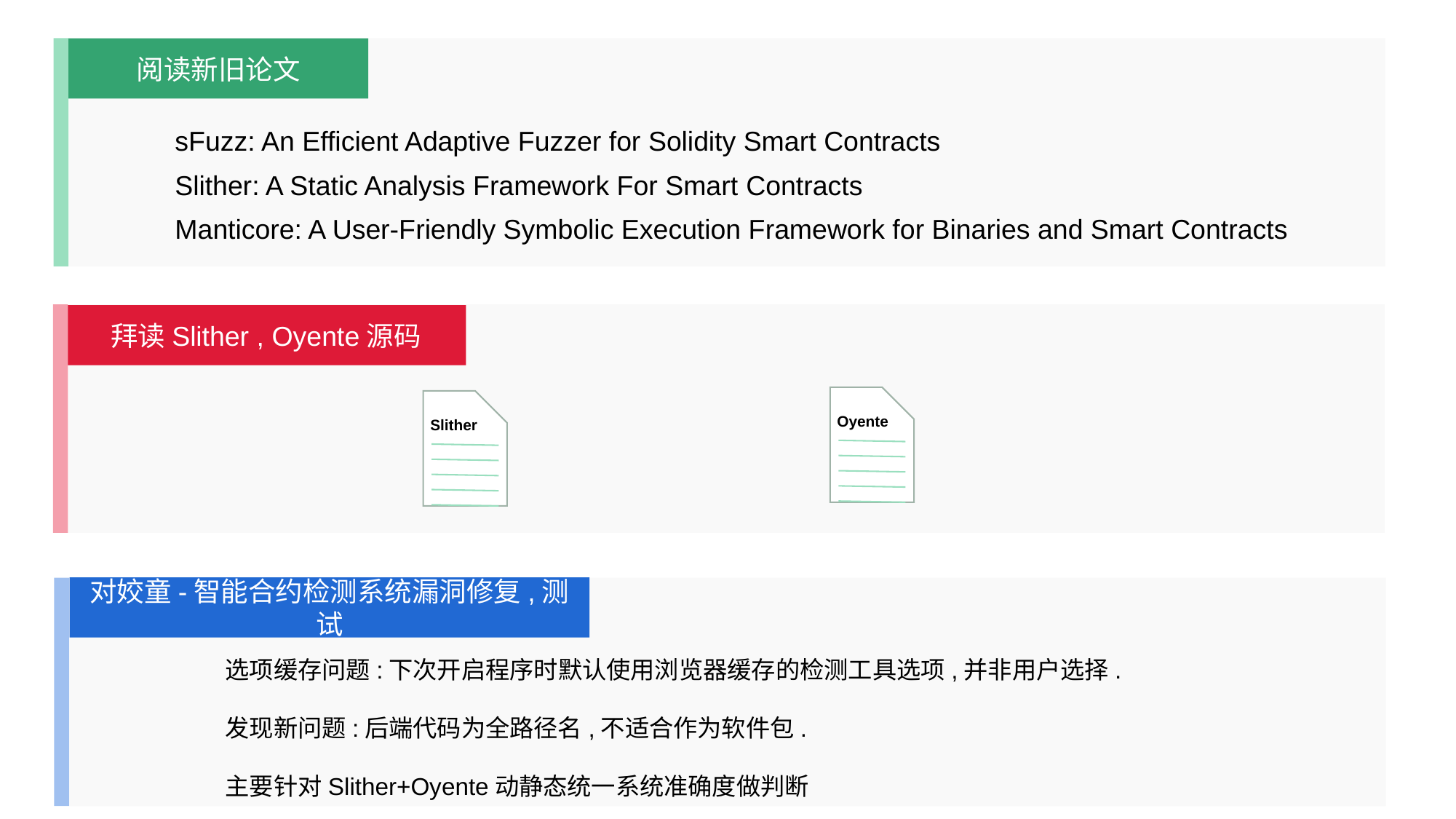

阅读新旧论文
sFuzz: An Efficient Adaptive Fuzzer for Solidity Smart Contracts
Slither: A Static Analysis Framework For Smart Contracts
Manticore: A User-Friendly Symbolic Execution Framework for Binaries and Smart Contracts

拜读Slither , Oyente源码

Oyente

Slither
对姣童-智能合约检测系统漏洞修复,测试

选项缓存问题:下次开启程序时默认使用浏览器缓存的检测工具选项,并非用户选择.

发现新问题:后端代码为全路径名,不适合作为软件包.

主要针对Slither+Oyente动静态统一系统准确度做判断